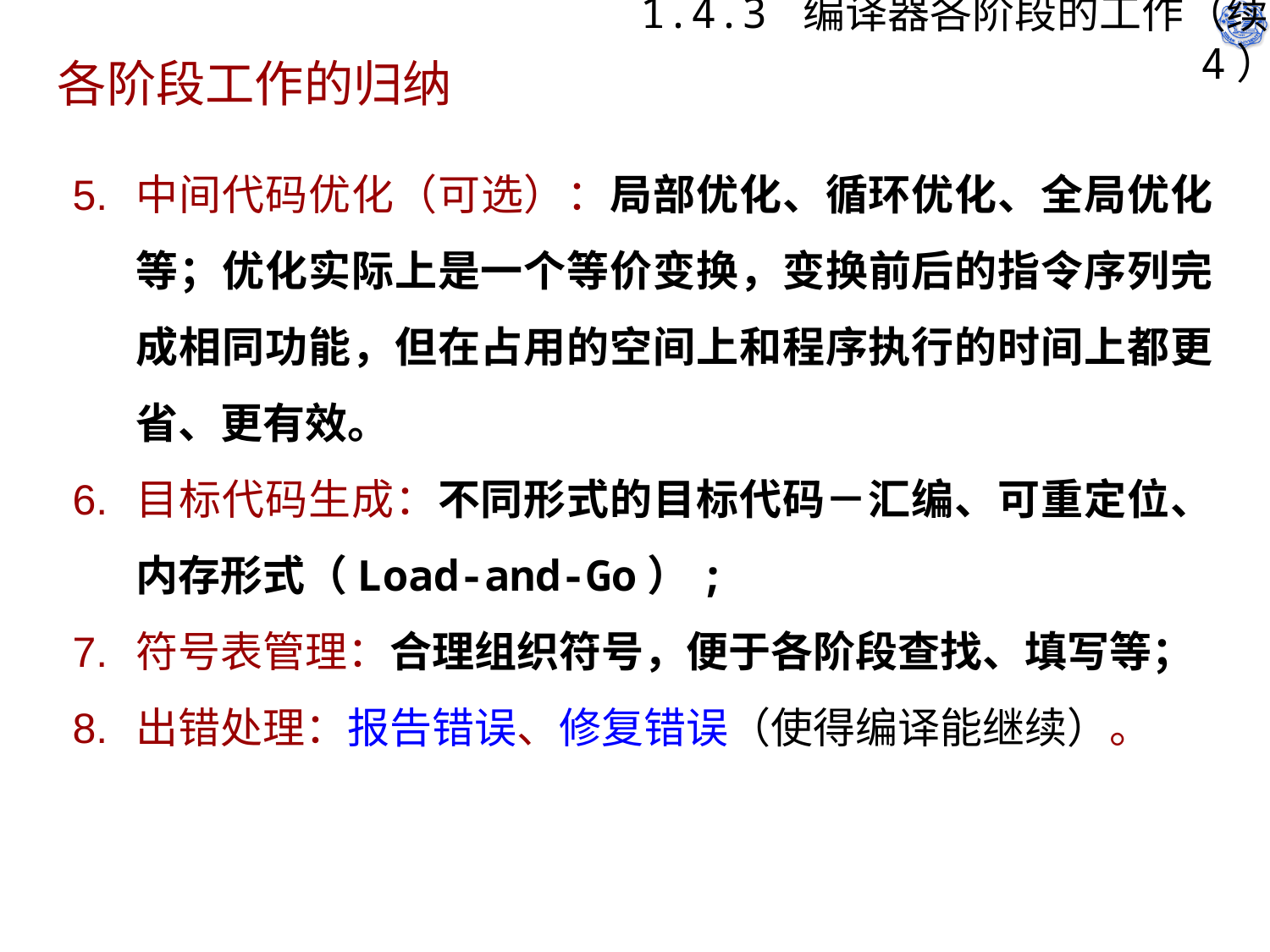

# 1.4.3 编译器各阶段的工作（续4）
各阶段工作的归纳
中间代码优化（可选）：局部优化、循环优化、全局优化等；优化实际上是一个等价变换，变换前后的指令序列完成相同功能，但在占用的空间上和程序执行的时间上都更省、更有效。
目标代码生成：不同形式的目标代码－汇编、可重定位、内存形式（Load-and-Go）;
符号表管理：合理组织符号，便于各阶段查找、填写等；
出错处理：报告错误、修复错误（使得编译能继续）。